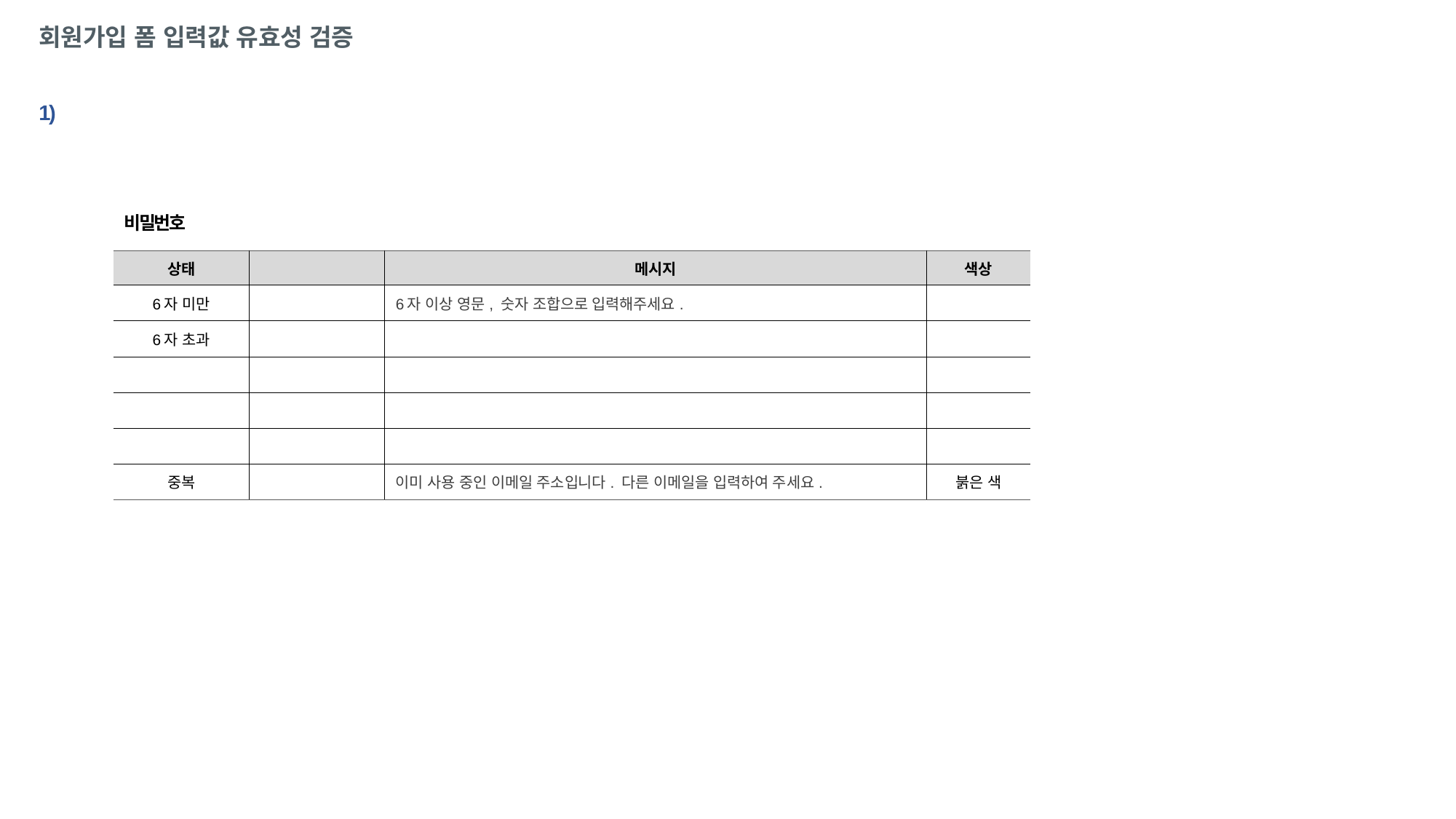

# 회원가입 폼 입력값 유효성 검증
1)
비밀번호
| 상태 |  | 메시지 | 색상 |
| --- | --- | --- | --- |
| 6자 미만 |  | 6자 이상 영문, 숫자 조합으로 입력해주세요. |  |
| 6자 초과 |  |  |  |
|  |  |  |  |
|  |  |  |  |
|  |  |  |  |
| 중복 |  | 이미 사용 중인 이메일 주소입니다. 다른 이메일을 입력하여 주세요. | 붉은 색 |